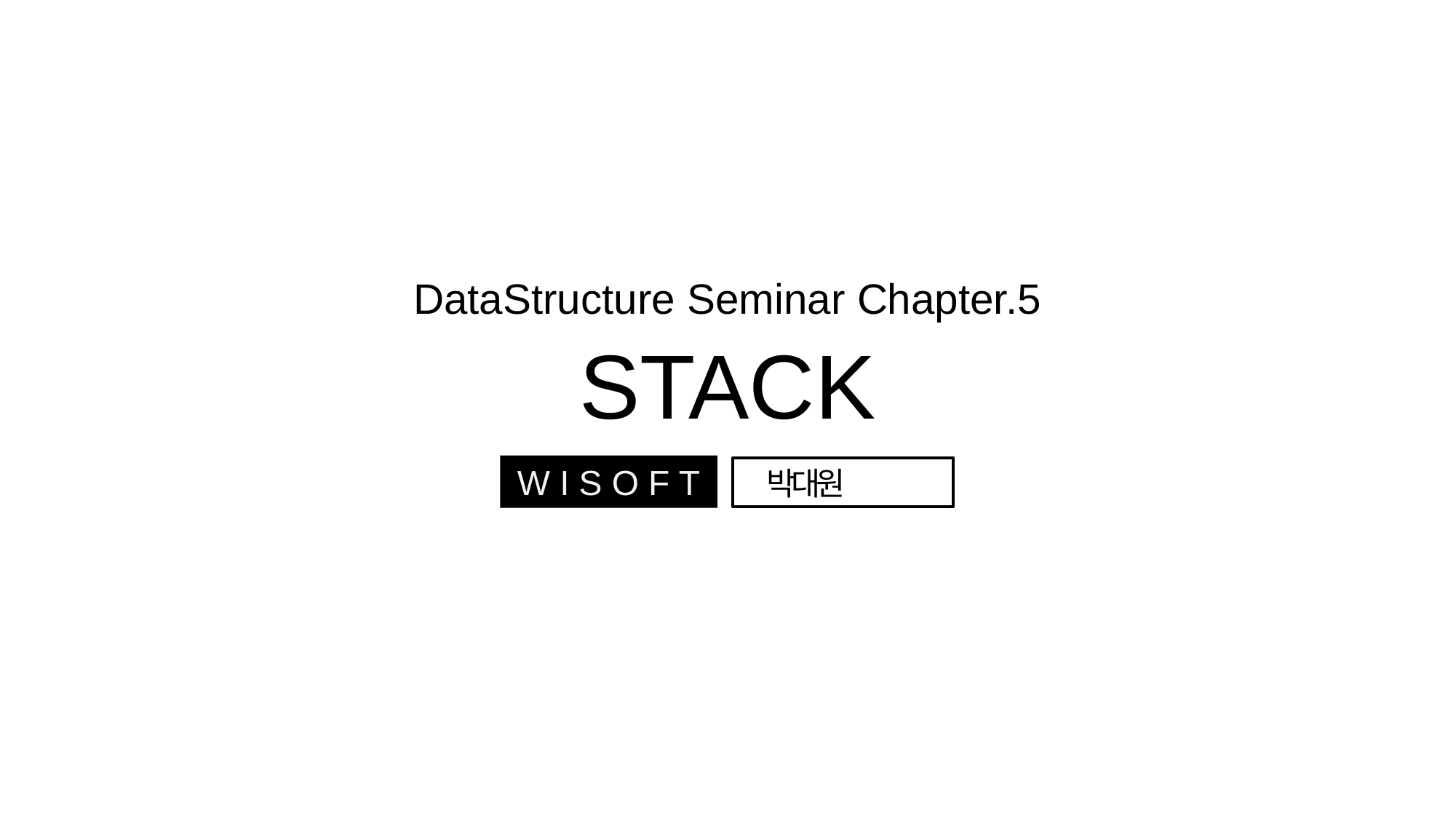

# DataStructure Seminar Chapter.5 STACK
W I S O F T
박대원